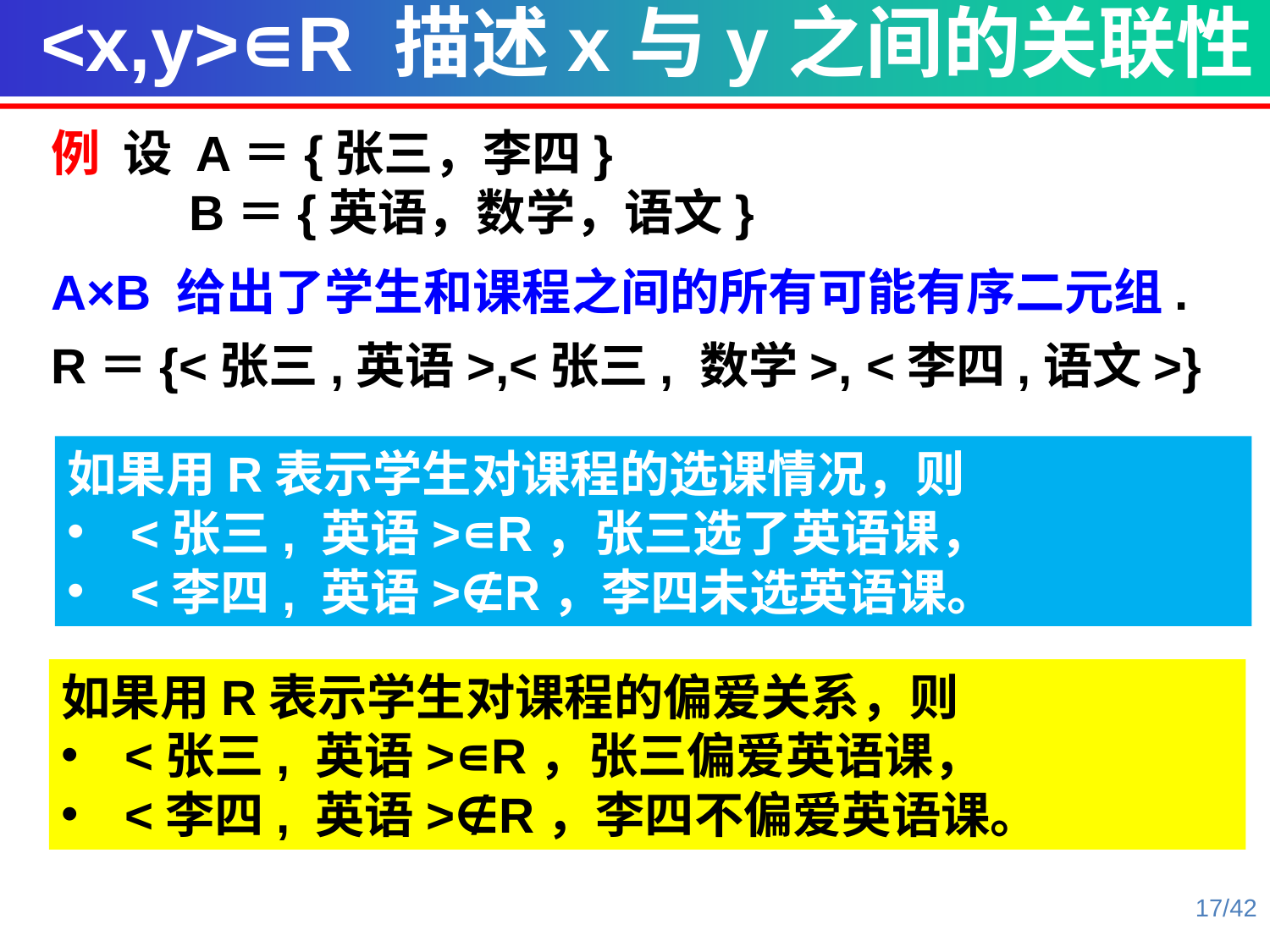

<x,y>∊R 描述x与y之间的关联性
例  设 A＝{张三，李四}
          B＝{英语，数学，语文}
A×B 给出了学生和课程之间的所有可能有序二元组.
R＝{<张三,英语>,<张三, 数学>, <李四,语文>}
如果用R表示学生对课程的选课情况，则
<张三, 英语>∊R，张三选了英语课，
<李四, 英语>∉R，李四未选英语课。
如果用R表示学生对课程的偏爱关系，则
<张三, 英语>∊R，张三偏爱英语课，
<李四, 英语>∉R，李四不偏爱英语课。
17/42
17/42